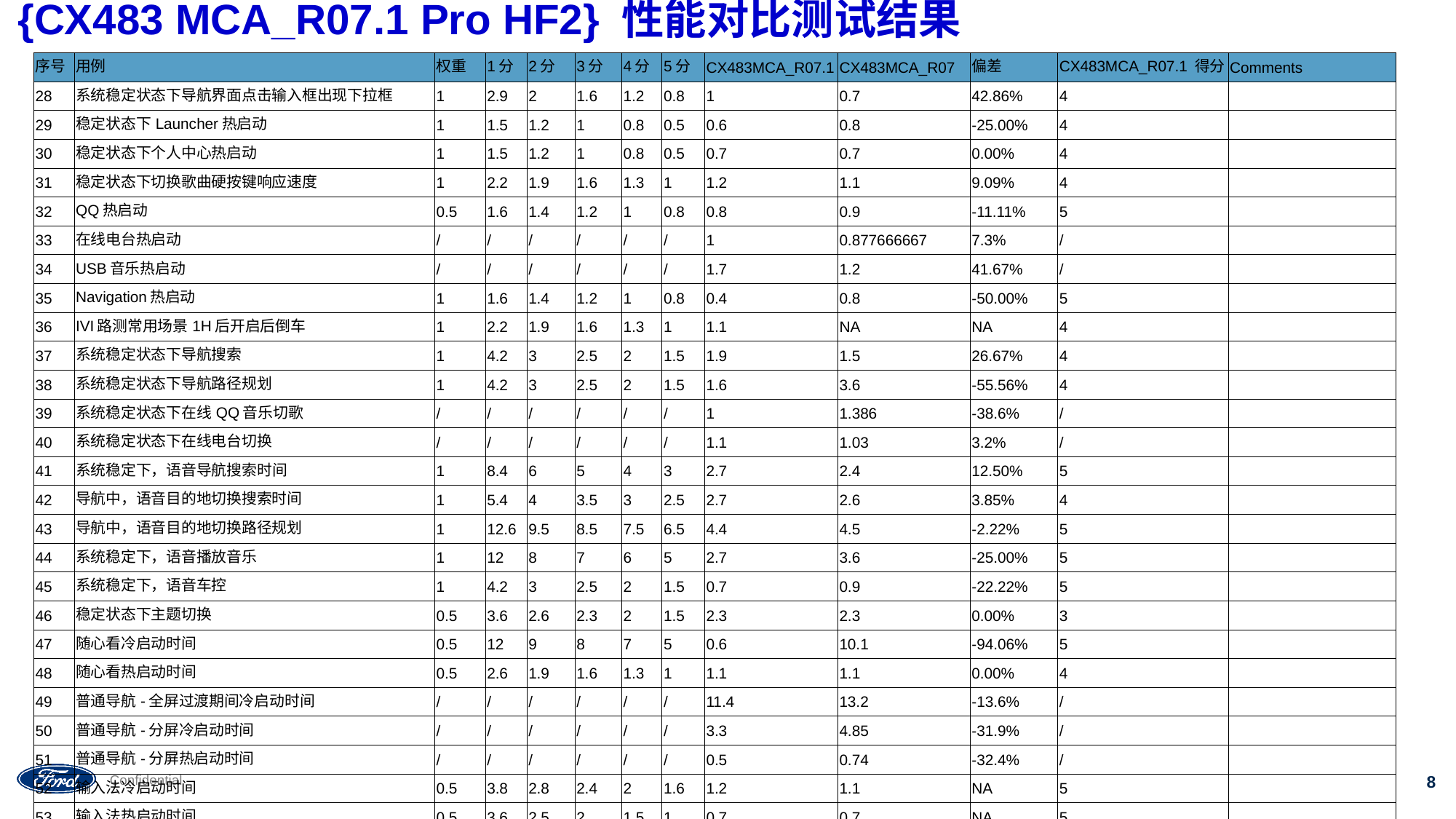

# {CX483 MCA_R07.1 Pro HF2} 性能对比测试结果
| 序号 | 用例 | 权重 | 1分 | 2分 | 3分 | 4分 | 5分 | CX483MCA\_R07.1 | CX483MCA\_R07 | 偏差 | CX483MCA\_R07.1 得分 | Comments |
| --- | --- | --- | --- | --- | --- | --- | --- | --- | --- | --- | --- | --- |
| 28 | 系统稳定状态下导航界面点击输入框出现下拉框 | 1 | 2.9 | 2 | 1.6 | 1.2 | 0.8 | 1 | 0.7 | 42.86% | 4 |  |
| 29 | 稳定状态下Launcher热启动 | 1 | 1.5 | 1.2 | 1 | 0.8 | 0.5 | 0.6 | 0.8 | -25.00% | 4 |  |
| 30 | 稳定状态下个人中心热启动 | 1 | 1.5 | 1.2 | 1 | 0.8 | 0.5 | 0.7 | 0.7 | 0.00% | 4 |  |
| 31 | 稳定状态下切换歌曲硬按键响应速度 | 1 | 2.2 | 1.9 | 1.6 | 1.3 | 1 | 1.2 | 1.1 | 9.09% | 4 |  |
| 32 | QQ热启动 | 0.5 | 1.6 | 1.4 | 1.2 | 1 | 0.8 | 0.8 | 0.9 | -11.11% | 5 |  |
| 33 | 在线电台热启动 | / | / | / | / | / | / | 1 | 0.877666667 | 7.3% | / |  |
| 34 | USB音乐热启动 | / | / | / | / | / | / | 1.7 | 1.2 | 41.67% | / |  |
| 35 | Navigation热启动 | 1 | 1.6 | 1.4 | 1.2 | 1 | 0.8 | 0.4 | 0.8 | -50.00% | 5 |  |
| 36 | IVI路测常用场景1H后开启后倒车 | 1 | 2.2 | 1.9 | 1.6 | 1.3 | 1 | 1.1 | NA | NA | 4 |  |
| 37 | 系统稳定状态下导航搜索 | 1 | 4.2 | 3 | 2.5 | 2 | 1.5 | 1.9 | 1.5 | 26.67% | 4 |  |
| 38 | 系统稳定状态下导航路径规划 | 1 | 4.2 | 3 | 2.5 | 2 | 1.5 | 1.6 | 3.6 | -55.56% | 4 |  |
| 39 | 系统稳定状态下在线QQ音乐切歌 | / | / | / | / | / | / | 1 | 1.386 | -38.6% | / |  |
| 40 | 系统稳定状态下在线电台切换 | / | / | / | / | / | / | 1.1 | 1.03 | 3.2% | / |  |
| 41 | 系统稳定下，语音导航搜索时间 | 1 | 8.4 | 6 | 5 | 4 | 3 | 2.7 | 2.4 | 12.50% | 5 |  |
| 42 | 导航中，语音目的地切换搜索时间 | 1 | 5.4 | 4 | 3.5 | 3 | 2.5 | 2.7 | 2.6 | 3.85% | 4 |  |
| 43 | 导航中，语音目的地切换路径规划 | 1 | 12.6 | 9.5 | 8.5 | 7.5 | 6.5 | 4.4 | 4.5 | -2.22% | 5 |  |
| 44 | 系统稳定下，语音播放音乐 | 1 | 12 | 8 | 7 | 6 | 5 | 2.7 | 3.6 | -25.00% | 5 |  |
| 45 | 系统稳定下，语音车控 | 1 | 4.2 | 3 | 2.5 | 2 | 1.5 | 0.7 | 0.9 | -22.22% | 5 |  |
| 46 | 稳定状态下主题切换 | 0.5 | 3.6 | 2.6 | 2.3 | 2 | 1.5 | 2.3 | 2.3 | 0.00% | 3 |  |
| 47 | 随心看冷启动时间 | 0.5 | 12 | 9 | 8 | 7 | 5 | 0.6 | 10.1 | -94.06% | 5 |  |
| 48 | 随心看热启动时间 | 0.5 | 2.6 | 1.9 | 1.6 | 1.3 | 1 | 1.1 | 1.1 | 0.00% | 4 |  |
| 49 | 普通导航-全屏过渡期间冷启动时间 | / | / | / | / | / | / | 11.4 | 13.2 | -13.6% | / |  |
| 50 | 普通导航-分屏冷启动时间 | / | / | / | / | / | / | 3.3 | 4.85 | -31.9% | / |  |
| 51 | 普通导航-分屏热启动时间 | / | / | / | / | / | / | 0.5 | 0.74 | -32.4% | / |  |
| 52 | 输入法冷启动时间 | 0.5 | 3.8 | 2.8 | 2.4 | 2 | 1.6 | 1.2 | 1.1 | NA | 5 |  |
| 53 | 输入法热启动时间 | 0.5 | 3.6 | 2.5 | 2 | 1.5 | 1 | 0.7 | 0.7 | NA | 5 |  |
| 54 | EM冷启动时间 | / | / | / | / | / | / | 1.1 | 1 | 10% | / |  |
| 55 | EM热启动时间 | / | / | / | / | / | / | 0.5 | 0.4 | 25% | / |  |